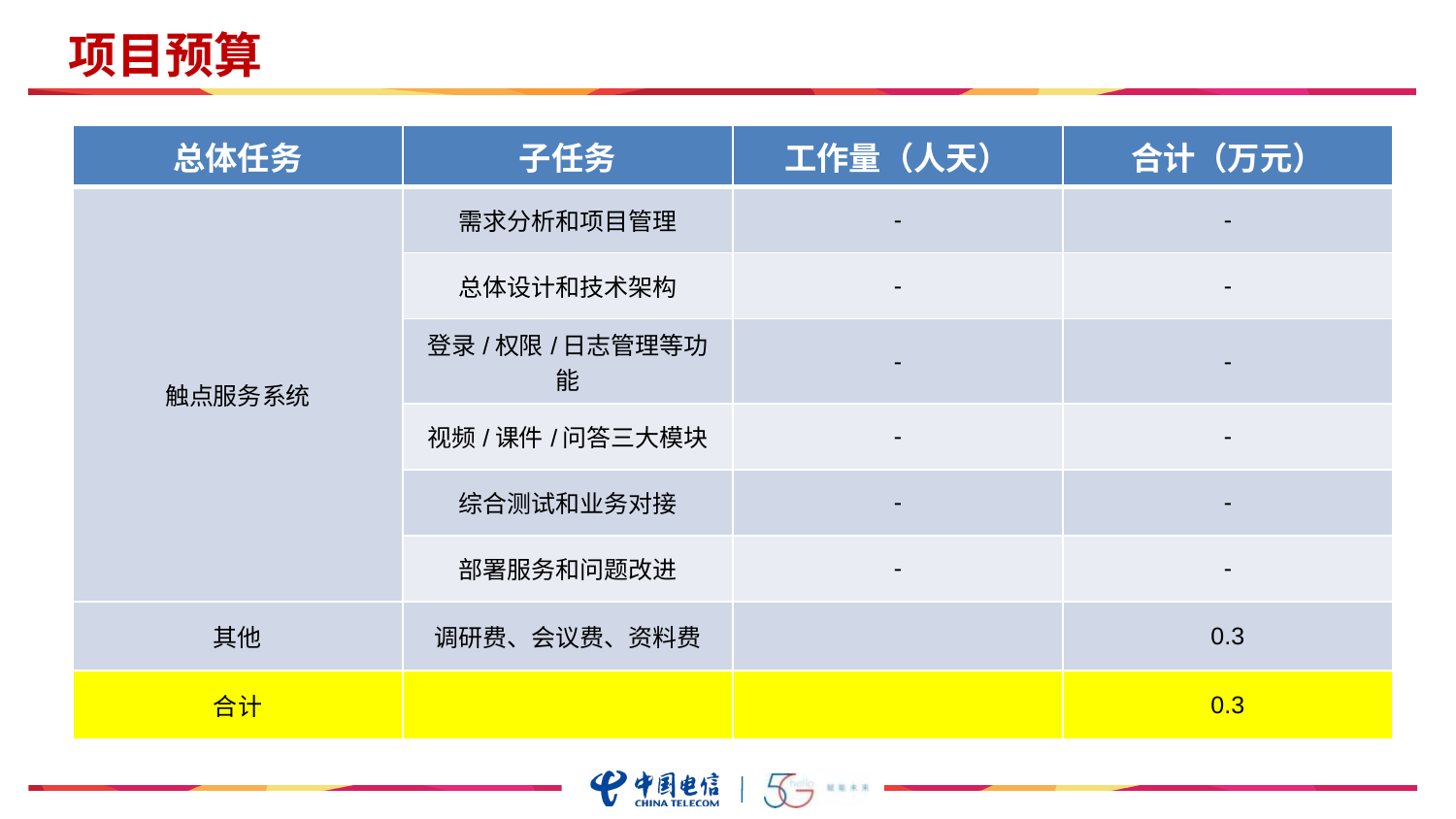

项目预算
| 总体任务 | 子任务 | 工作量（人天） | 合计（万元） |
| --- | --- | --- | --- |
| 触点服务系统 | 需求分析和项目管理 | - | - |
|  | 总体设计和技术架构 | - | - |
|  | 登录/权限/日志管理等功能 | - | - |
|  | 视频/课件/问答三大模块 | - | - |
|  | 综合测试和业务对接 | - | - |
|  | 部署服务和问题改进 | - | - |
| 其他 | 调研费、会议费、资料费 |  | 0.3 |
| 合计 |  |  | 0.3 |